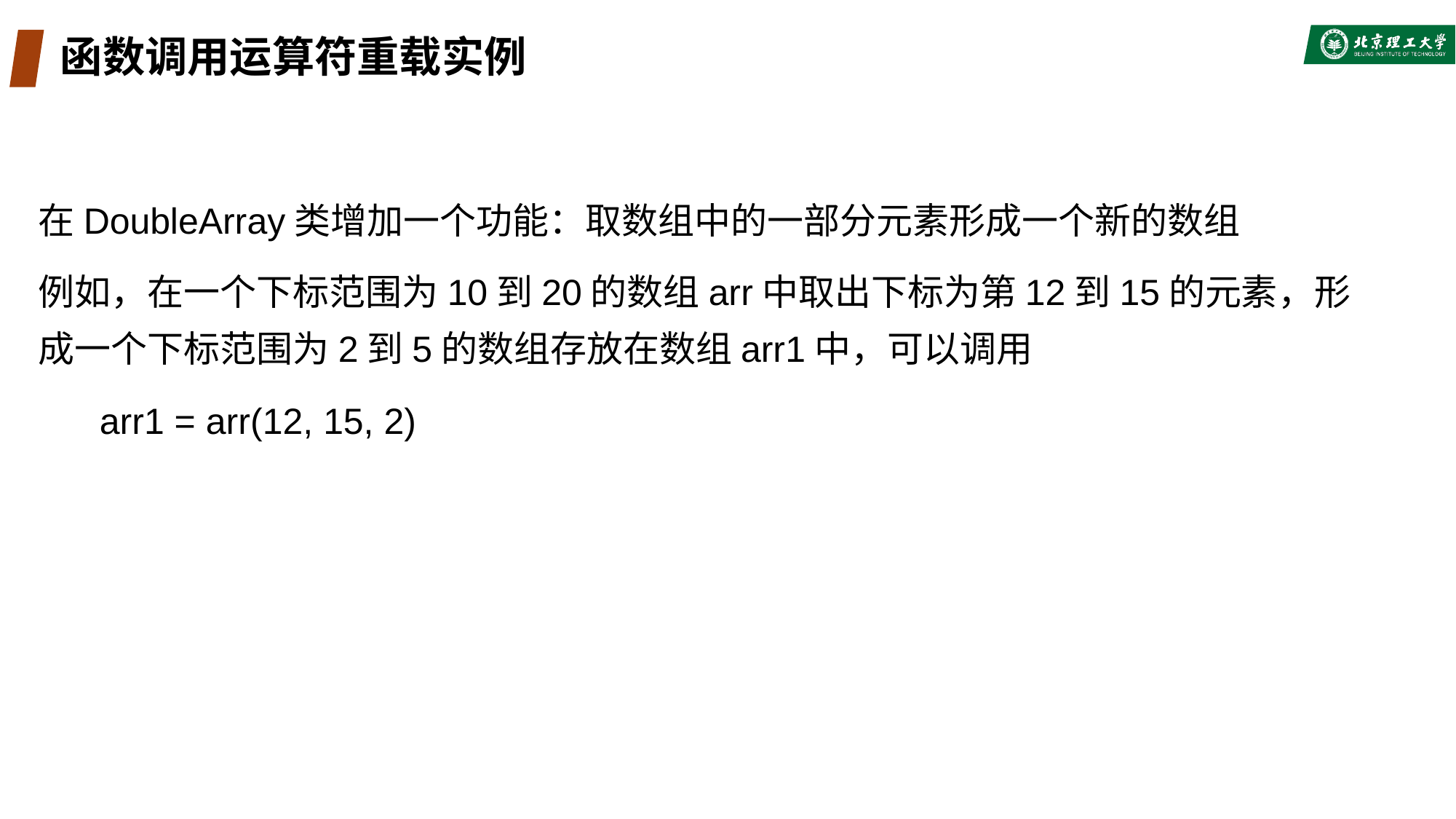

# 函数调用运算符重载实例
在DoubleArray类增加一个功能：取数组中的一部分元素形成一个新的数组
例如，在一个下标范围为10到20的数组arr中取出下标为第12到15的元素，形成一个下标范围为2到5的数组存放在数组arr1中，可以调用
      arr1 = arr(12, 15, 2)